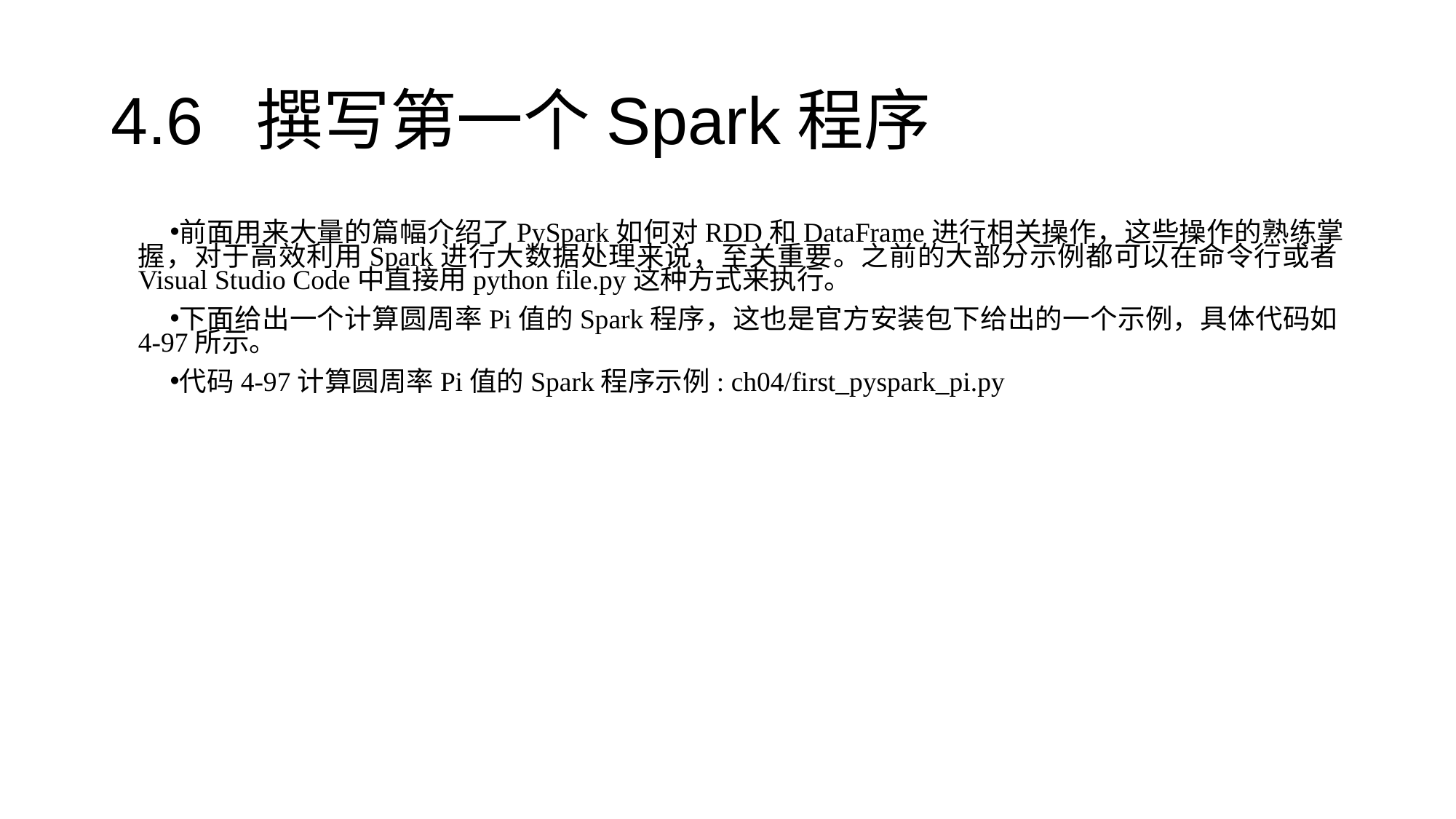

# 4.6  撰写第一个Spark程序
前面用来大量的篇幅介绍了PySpark如何对RDD和DataFrame进行相关操作，这些操作的熟练掌握，对于高效利用Spark进行大数据处理来说，至关重要。之前的大部分示例都可以在命令行或者Visual Studio Code中直接用python file.py这种方式来执行。
下面给出一个计算圆周率Pi值的Spark程序，这也是官方安装包下给出的一个示例，具体代码如4-97所示。
代码4-97计算圆周率Pi值的Spark程序示例: ch04/first_pyspark_pi.py